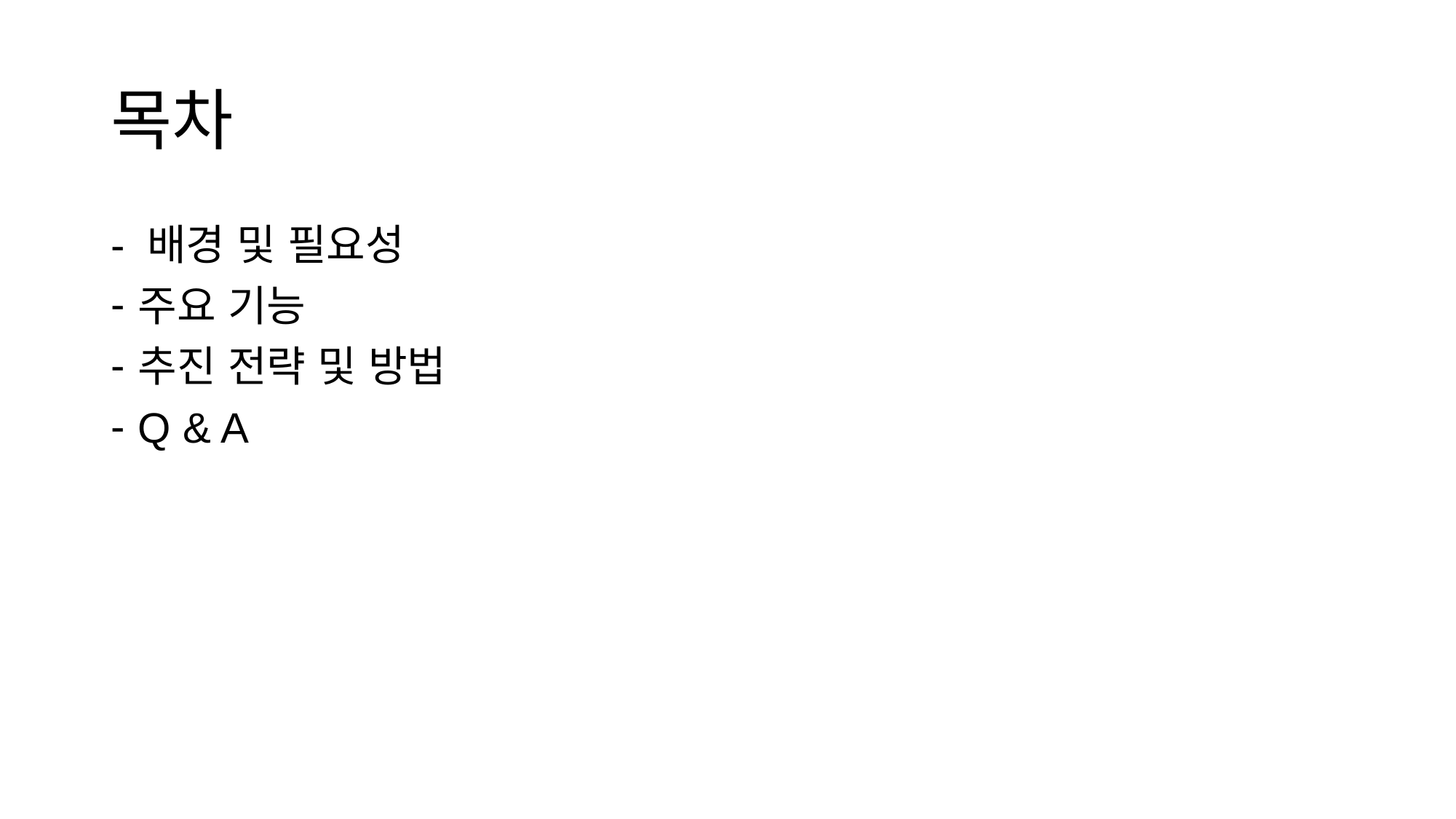

# 목차
- 배경 및 필요성
주요 기능
추진 전략 및 방법
Q & A